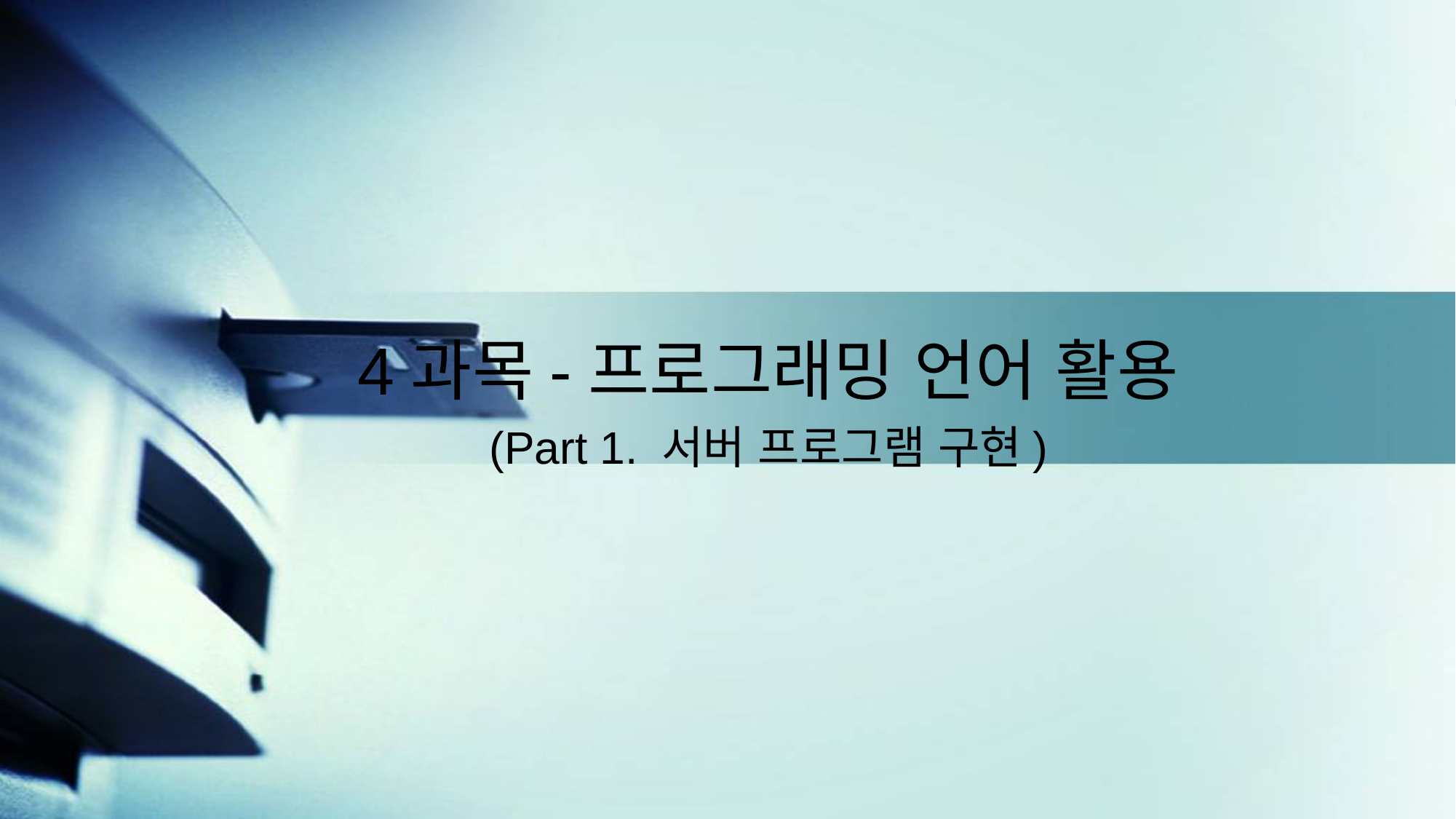

4과목-프로그래밍 언어 활용
(Part 1. 서버 프로그램 구현)